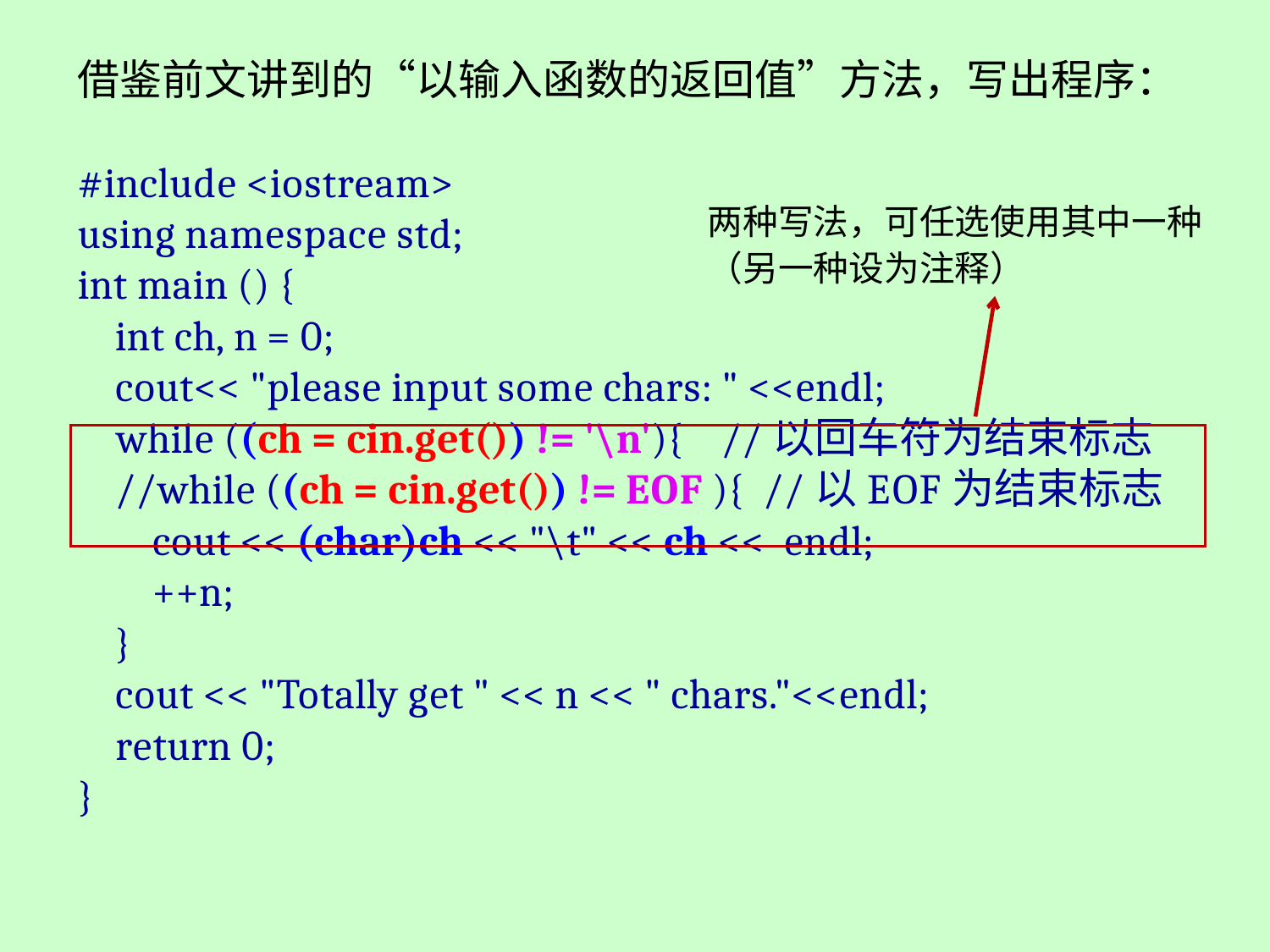

借鉴前文讲到的“以输入函数的返回值”方法，写出程序：

#include <iostream>
using namespace std;
int main () {
    int ch, n = 0;
    cout<< "please input some chars: " <<endl;
    while ((ch = cin.get()) != '\n'){    //以回车符为结束标志
    //while ((ch = cin.get()) != EOF ){  //以EOF为结束标志
        cout << (char)ch << "\t" << ch <<  endl;
        ++n;
    }
    cout << "Totally get " << n << " chars."<<endl;
    return 0;
}
两种写法，可任选使用其中一种（另一种设为注释）

87